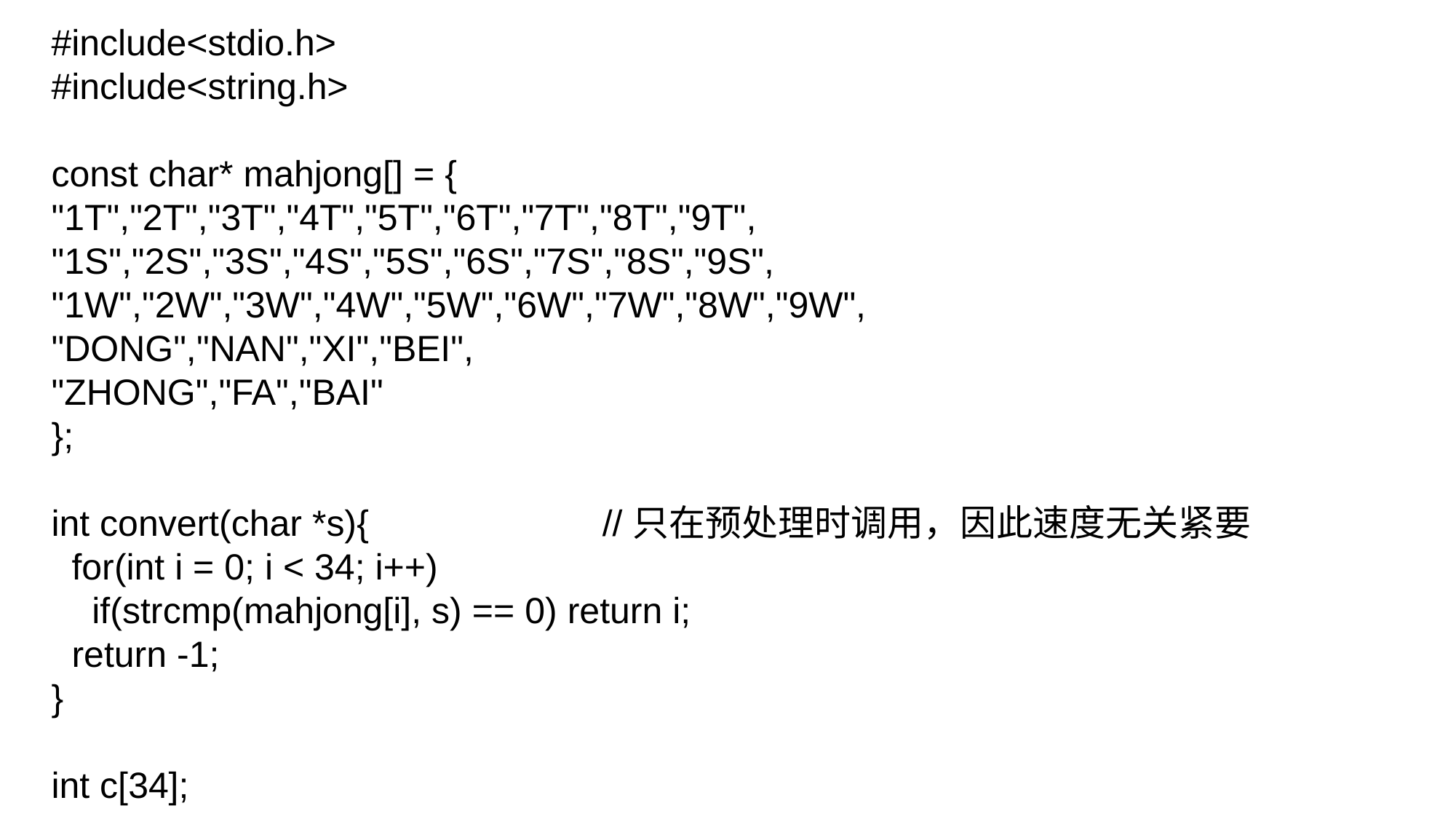

#include<stdio.h>
#include<string.h>

const char* mahjong[] = {
"1T","2T","3T","4T","5T","6T","7T","8T","9T",
"1S","2S","3S","4S","5S","6S","7S","8S","9S",
"1W","2W","3W","4W","5W","6W","7W","8W","9W",
"DONG","NAN","XI","BEI",
"ZHONG","FA","BAI"
};

int convert(char *s){                       //只在预处理时调用，因此速度无关紧要
  for(int i = 0; i < 34; i++)
    if(strcmp(mahjong[i], s) == 0) return i;
  return -1;
}

int c[34];